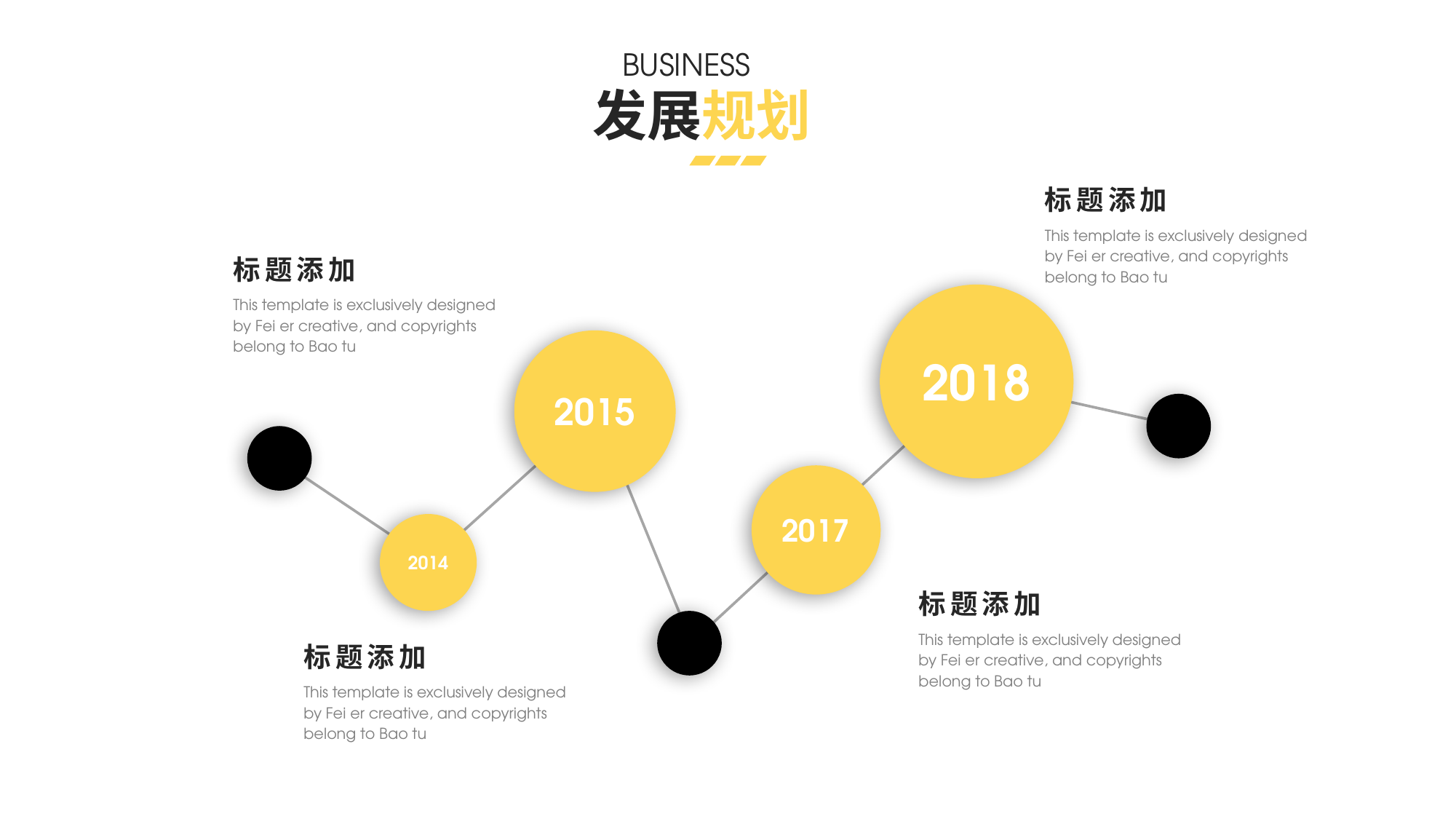

BUSINESS
发展规划

标题添加
This template is exclusively designed by Fei er creative, and copyrights belong to Bao tu
标题添加
This template is exclusively designed by Fei er creative, and copyrights belong to Bao tu
2018
2015

2017
2014

标题添加
This template is exclusively designed by Fei er creative, and copyrights belong to Bao tu
标题添加
This template is exclusively designed by Fei er creative, and copyrights belong to Bao tu